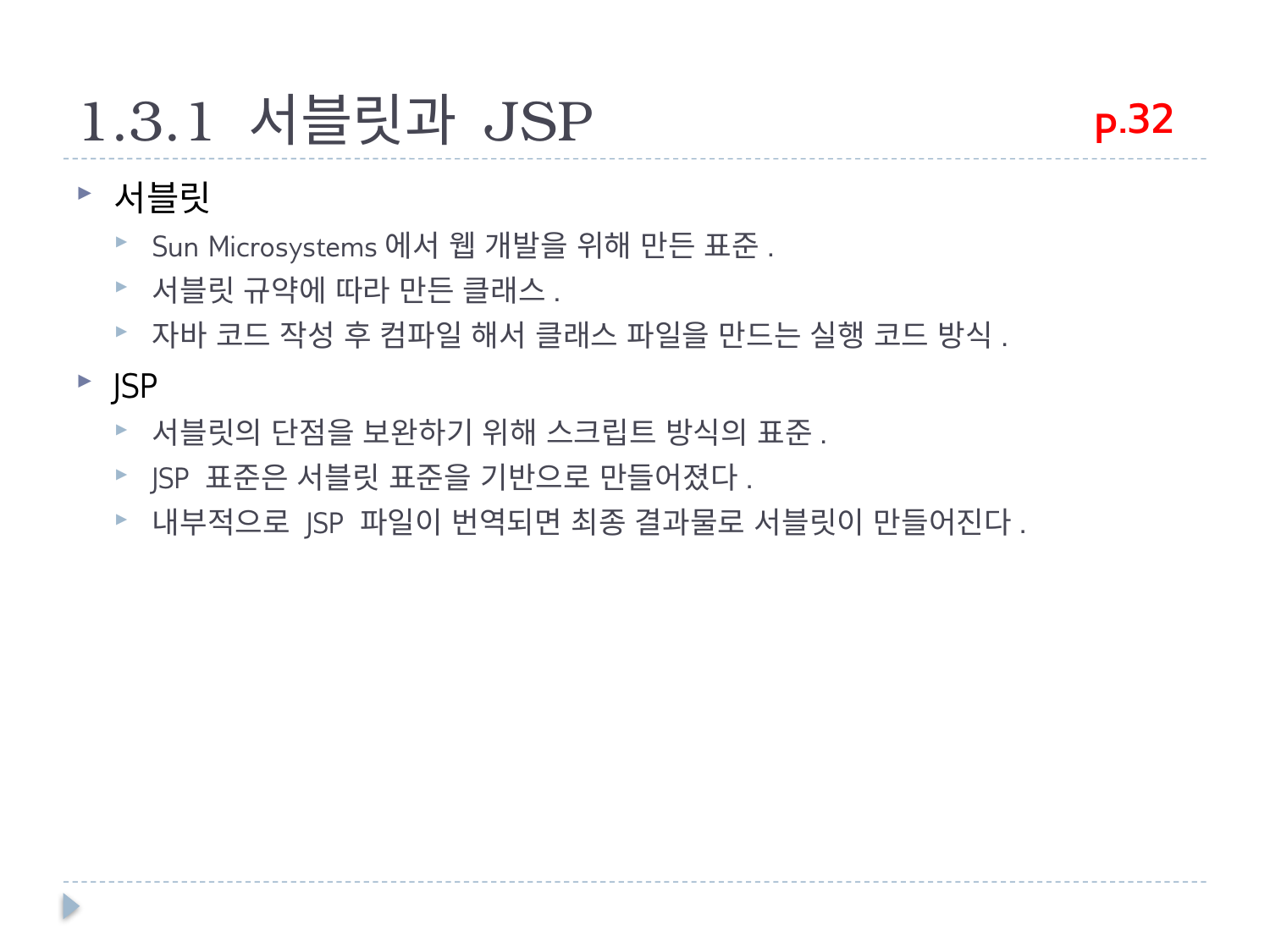

# 1.3.1 서블릿과 JSP
p.32
서블릿
Sun Microsystems에서 웹 개발을 위해 만든 표준.
서블릿 규약에 따라 만든 클래스.
자바 코드 작성 후 컴파일 해서 클래스 파일을 만드는 실행 코드 방식.
JSP
서블릿의 단점을 보완하기 위해 스크립트 방식의 표준.
JSP 표준은 서블릿 표준을 기반으로 만들어졌다.
내부적으로 JSP 파일이 번역되면 최종 결과물로 서블릿이 만들어진다.